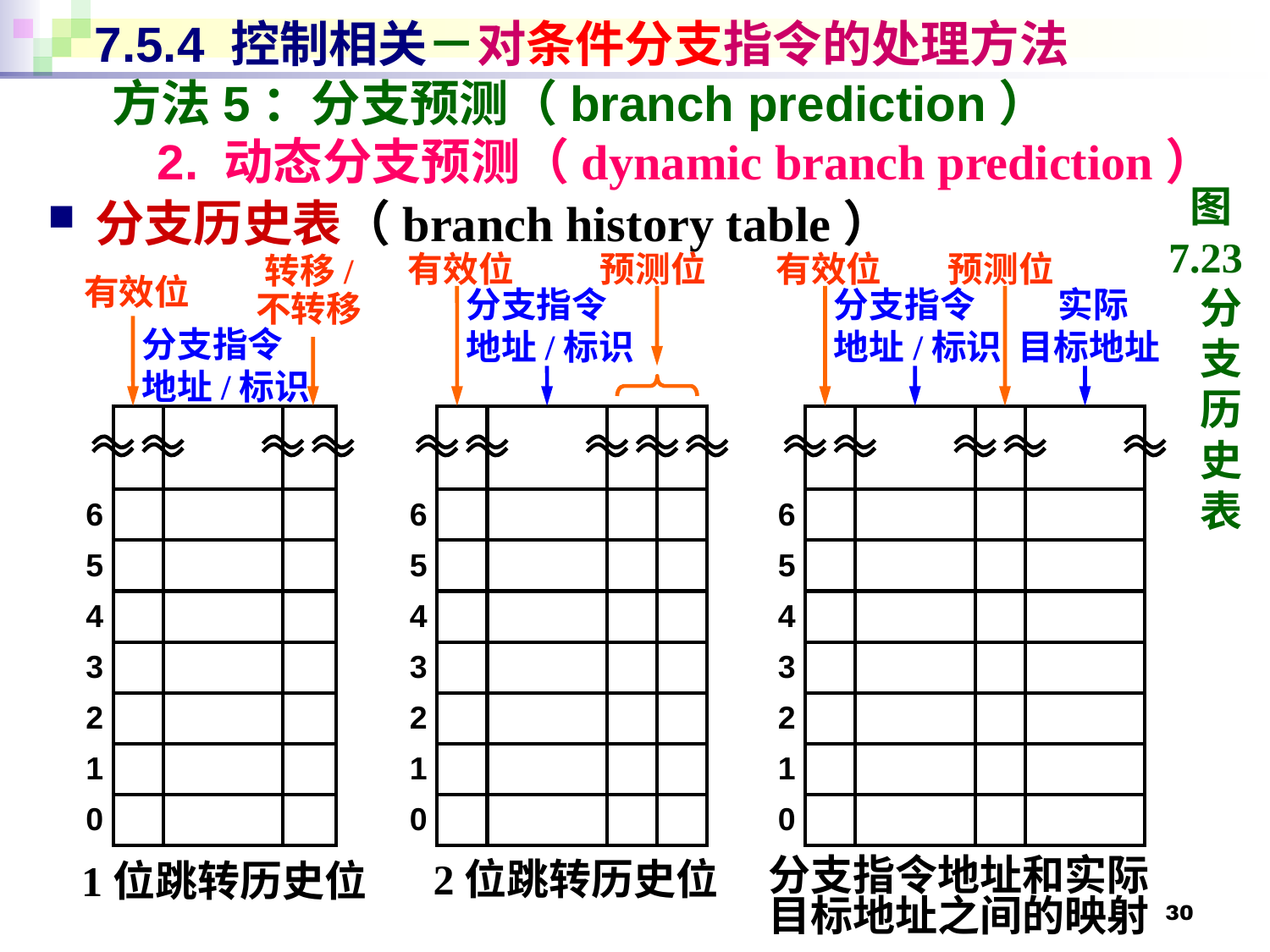

# 7.5.4 控制相关－对条件分支指令的处理方法
方法5：分支预测（branch prediction）
2. 动态分支预测（dynamic branch prediction）
分支历史表（branch history table）
图7.23
分
支
历
史
表
有效位
预测位
有效位
预测位
转移/
不转移
有效位
分支指令
地址/标识
分支指令
地址/标识
实际
目标地址

分支指令
地址/标识

|  |  |  |  |
| --- | --- | --- | --- |
| 6 |  |  |  |
| 5 |  |  |  |
| 4 |  |  |  |
| 3 |  |  |  |
| 2 |  |  |  |
| 1 |  |  |  |
| 0 |  |  |  |
|  |  |  |  |  |
| --- | --- | --- | --- | --- |
| 6 |  |  |  |  |
| 5 |  |  |  |  |
| 4 |  |  |  |  |
| 3 |  |  |  |  |
| 2 |  |  |  |  |
| 1 |  |  |  |  |
| 0 |  |  |  |  |
|  |  |  |  |  |
| --- | --- | --- | --- | --- |
| 6 |  |  |  |  |
| 5 |  |  |  |  |
| 4 |  |  |  |  |
| 3 |  |  |  |  |
| 2 |  |  |  |  |
| 1 |  |  |  |  |
| 0 |  |  |  |  |

2位跳转历史位
1位跳转历史位
分支指令地址和实际
目标地址之间的映射
30